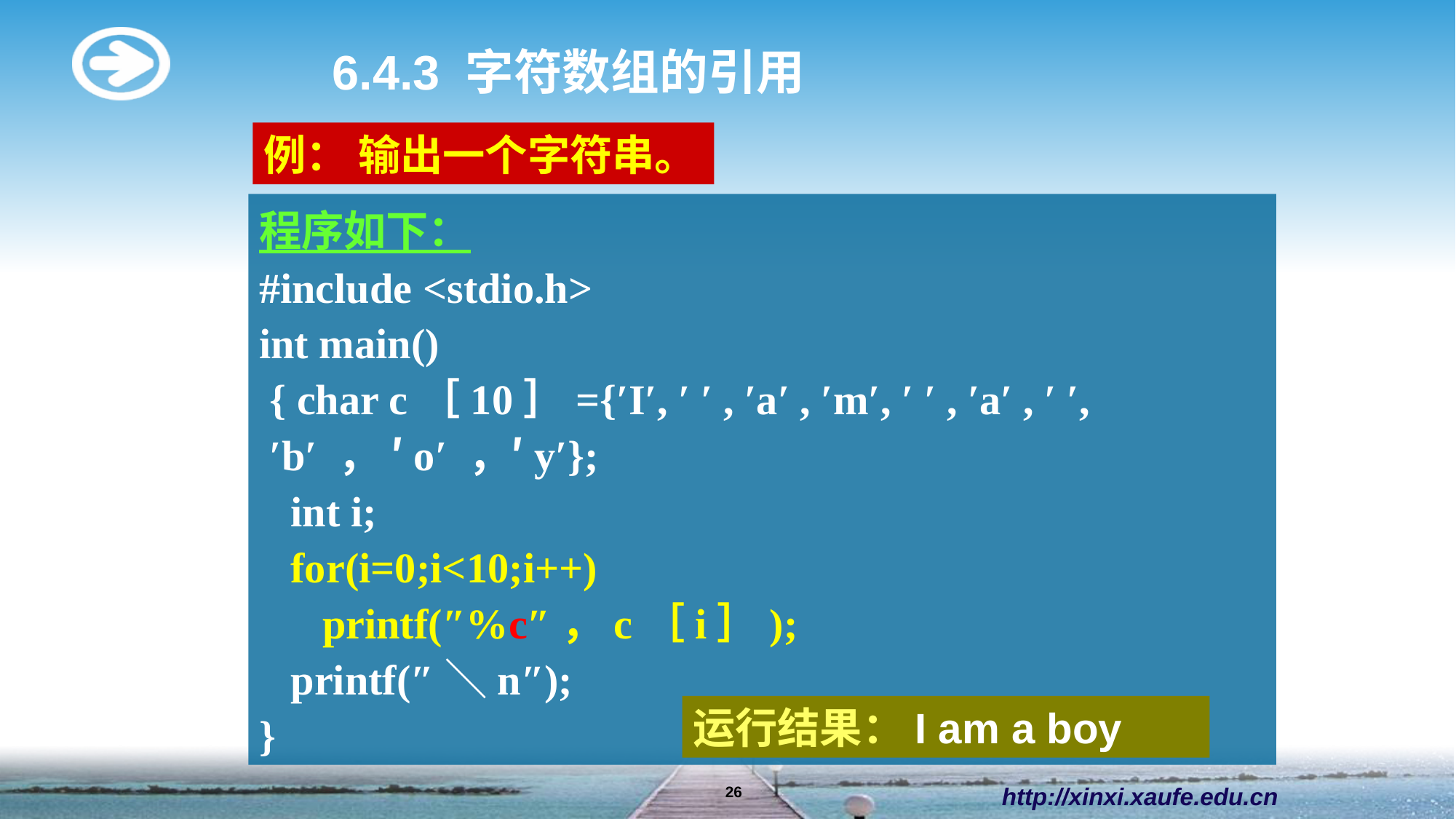

6.4.3 字符数组的引用
例： 输出一个字符串。
程序如下：
#include <stdio.h>
int main()
 { char c［10］={′I′, ′ ′ , ′a′ , ′m′, ′ ′ , ′a′ , ′ ′,
 ′b′ ， ′o′ ，′y′};
   int i;
   for(i=0;i<10;i++)
      printf(″%c″，c［i］);
   printf(″＼n″);
}
运行结果：I am a boy
http://xinxi.xaufe.edu.cn
26